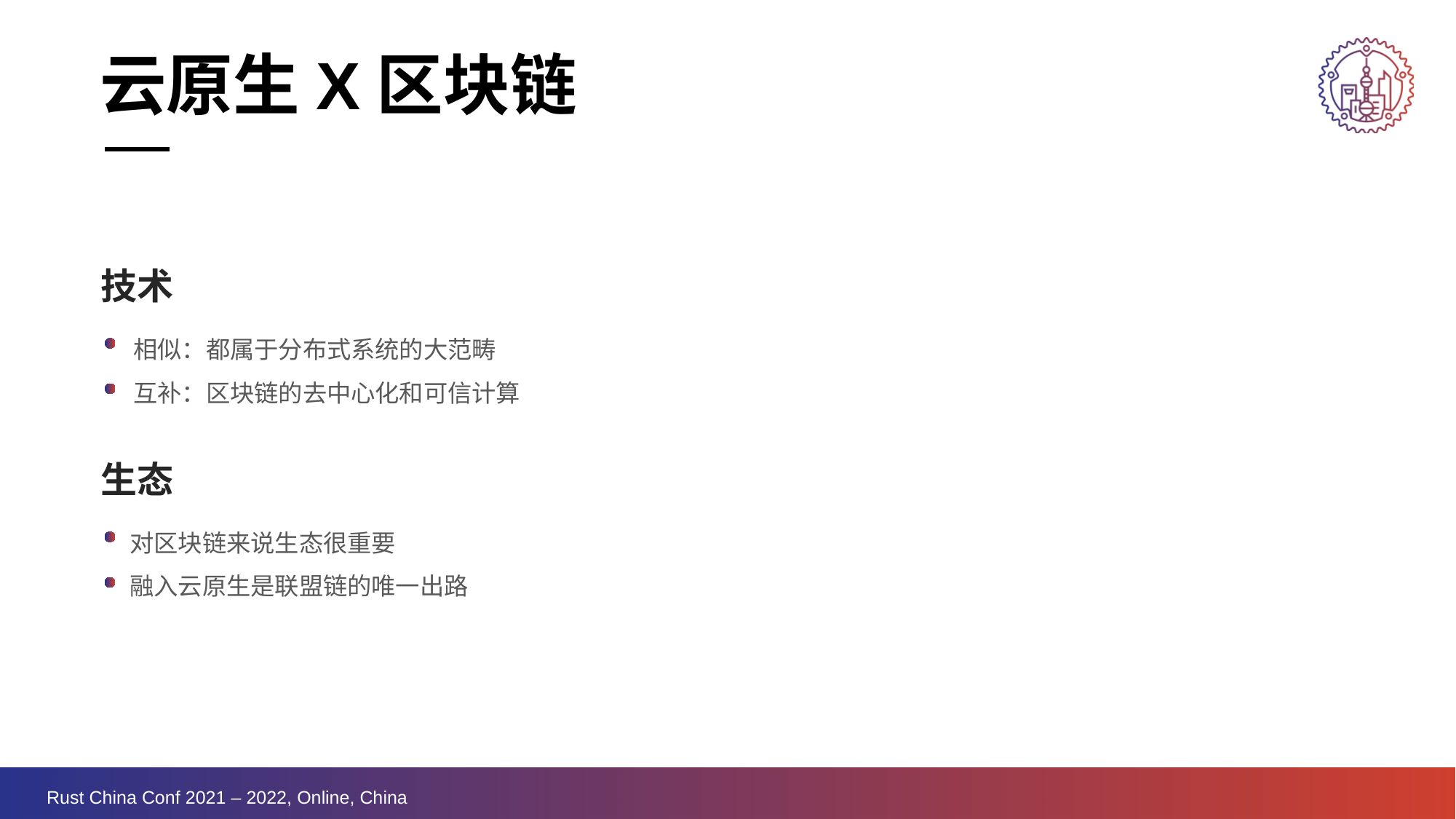

云原生X区块链
技术
相似：都属于分布式系统的大范畴
互补：区块链的去中心化和可信计算

生态
对区块链来说生态很重要
融入云原生是联盟链的唯一出路